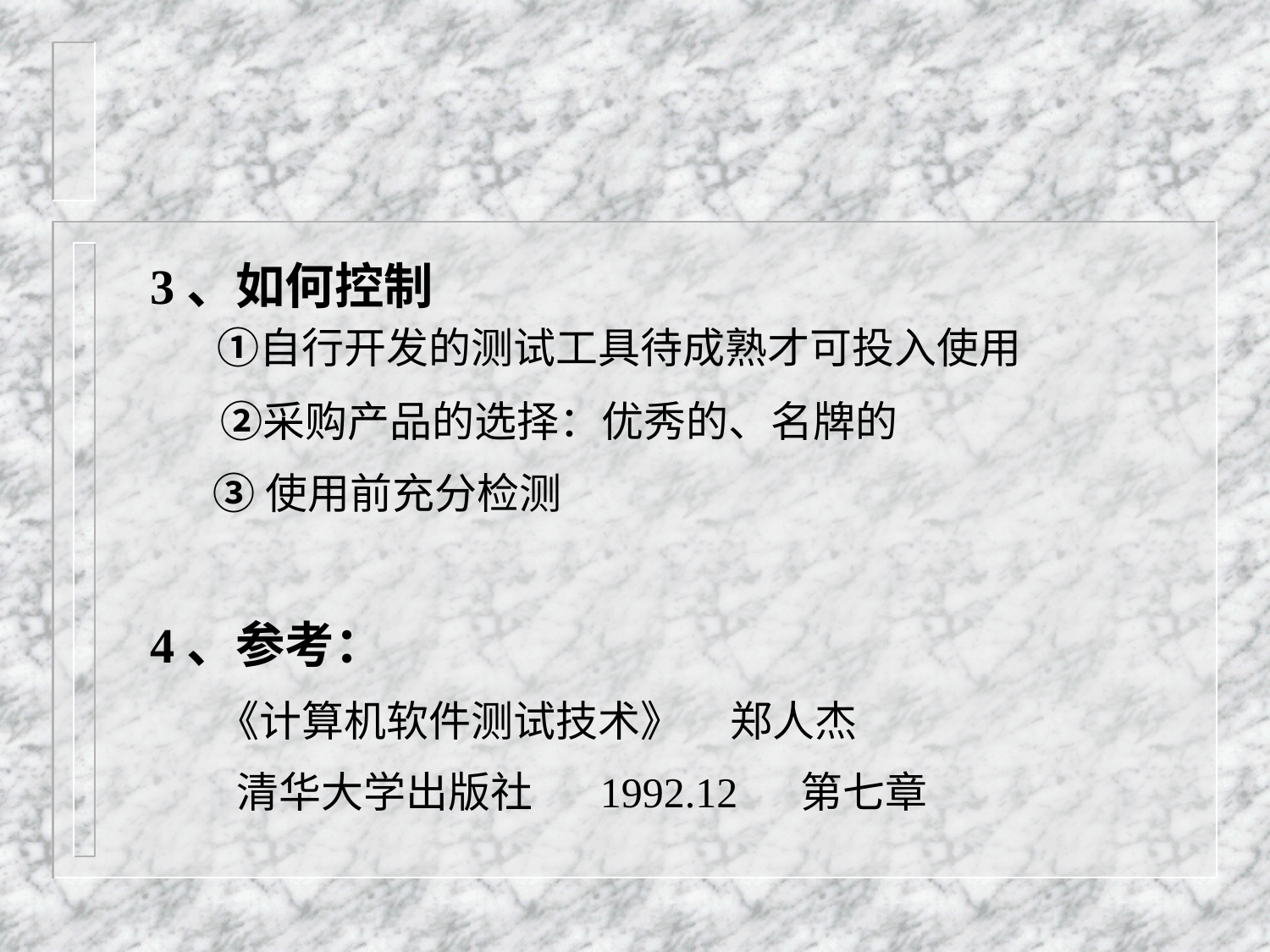

3、如何控制
      ①自行开发的测试工具待成熟才可投入使用
　　②采购产品的选择：优秀的、名牌的
        ③使用前充分检测

4、参考：
      《计算机软件测试技术》     郑人杰
        清华大学出版社      1992.12     第七章